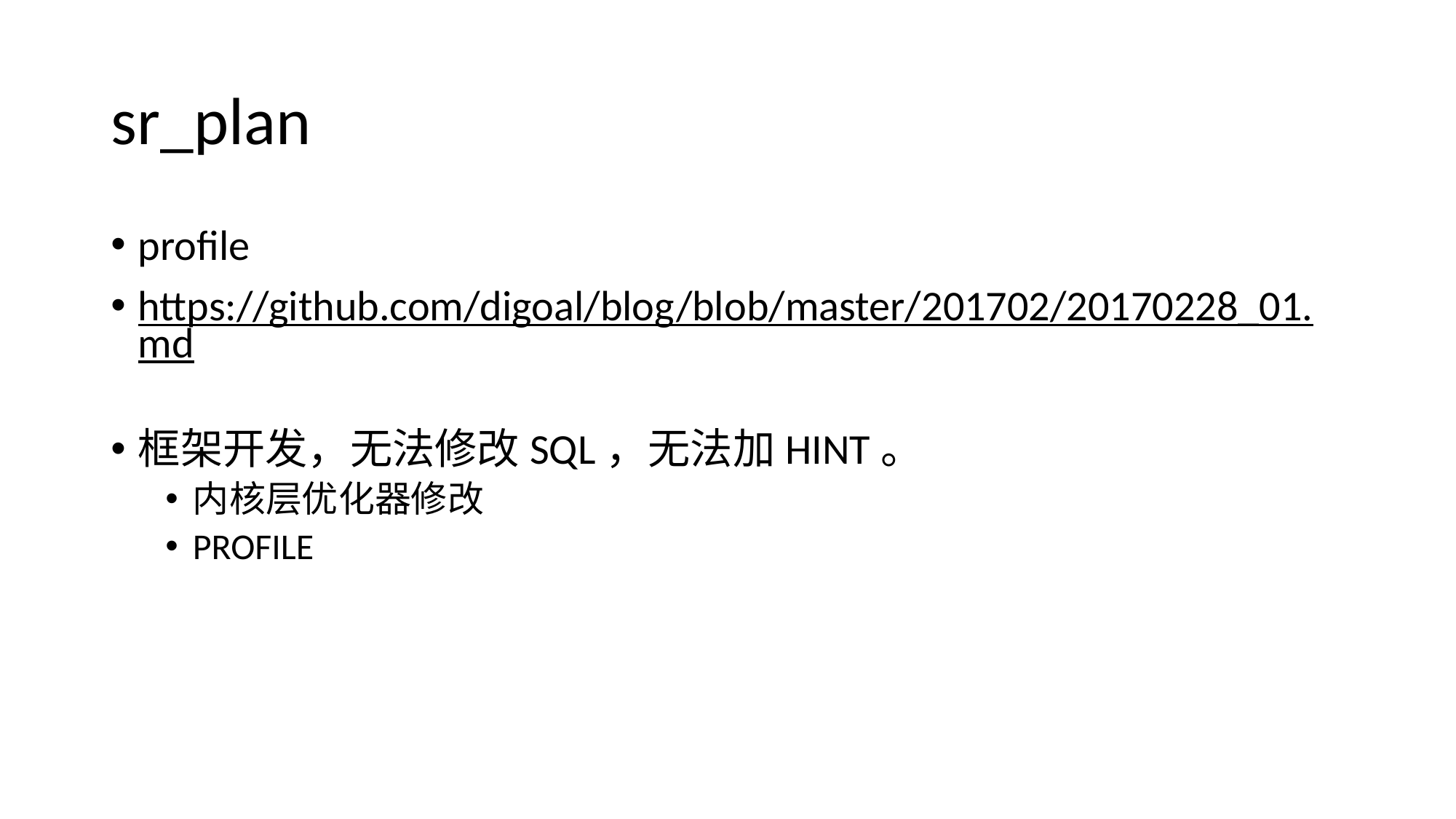

# sr_plan
profile
https://github.com/digoal/blog/blob/master/201702/20170228_01.md
框架开发，无法修改SQL，无法加HINT。
内核层优化器修改
PROFILE